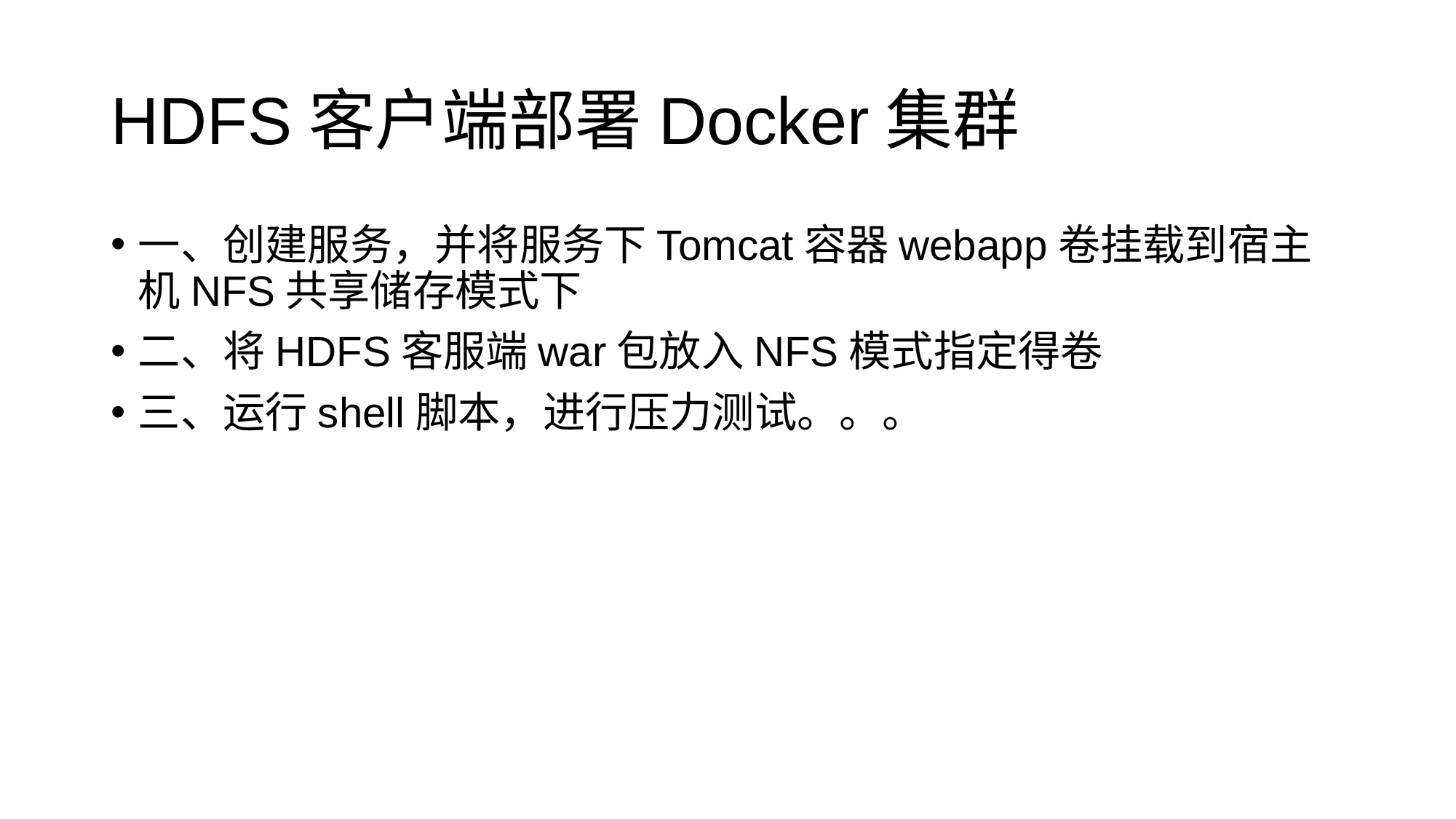

# HDFS客户端部署Docker集群
一、创建服务，并将服务下Tomcat容器webapp卷挂载到宿主机NFS共享储存模式下
二、将HDFS客服端war包放入NFS模式指定得卷
三、运行shell脚本，进行压力测试。。。